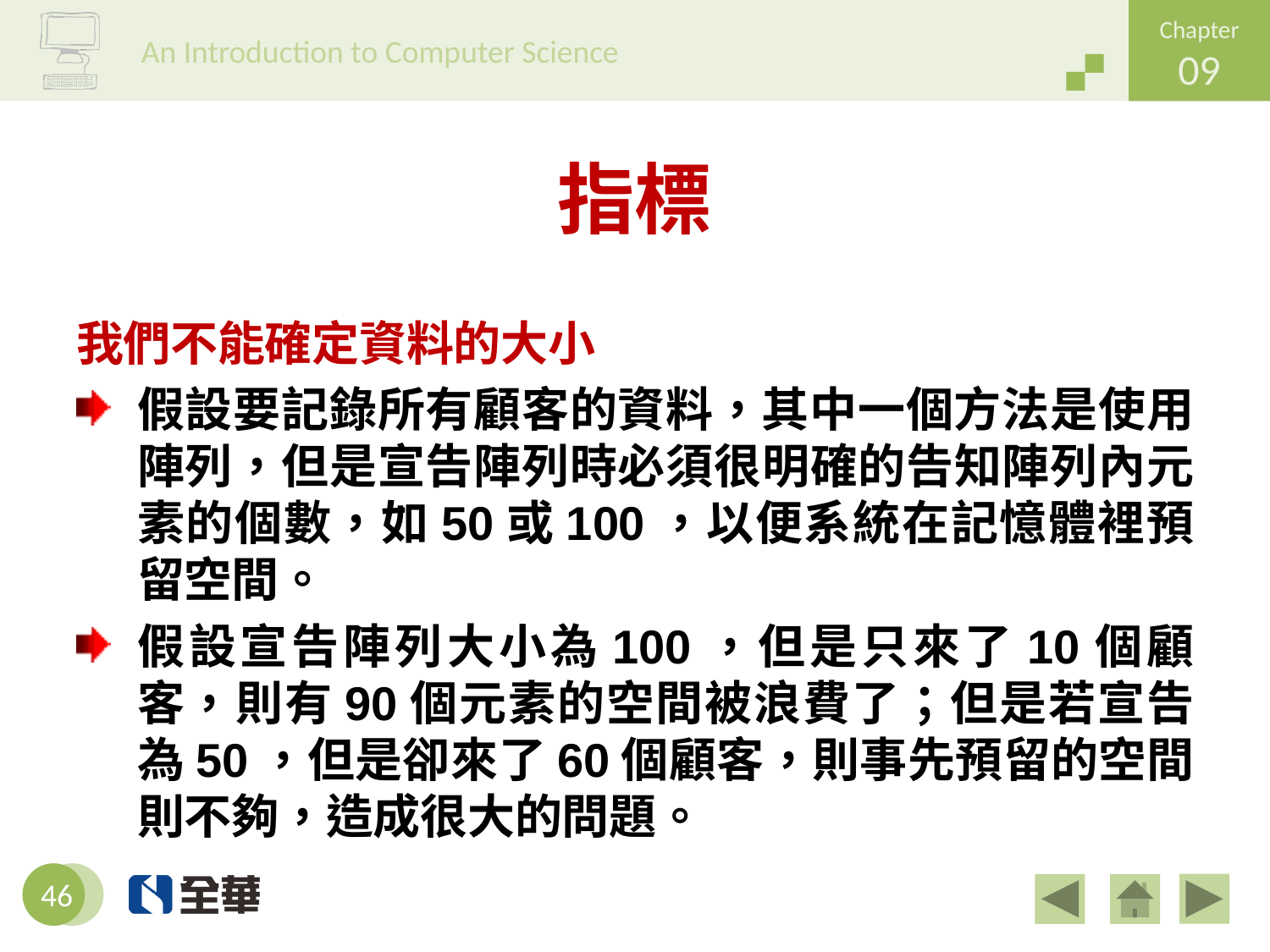

# 指標
我們不能確定資料的大小
假設要記錄所有顧客的資料，其中一個方法是使用陣列，但是宣告陣列時必須很明確的告知陣列內元素的個數，如50或100，以便系統在記憶體裡預留空間。
假設宣告陣列大小為100，但是只來了10個顧客，則有90個元素的空間被浪費了；但是若宣告為50，但是卻來了60個顧客，則事先預留的空間則不夠，造成很大的問題。